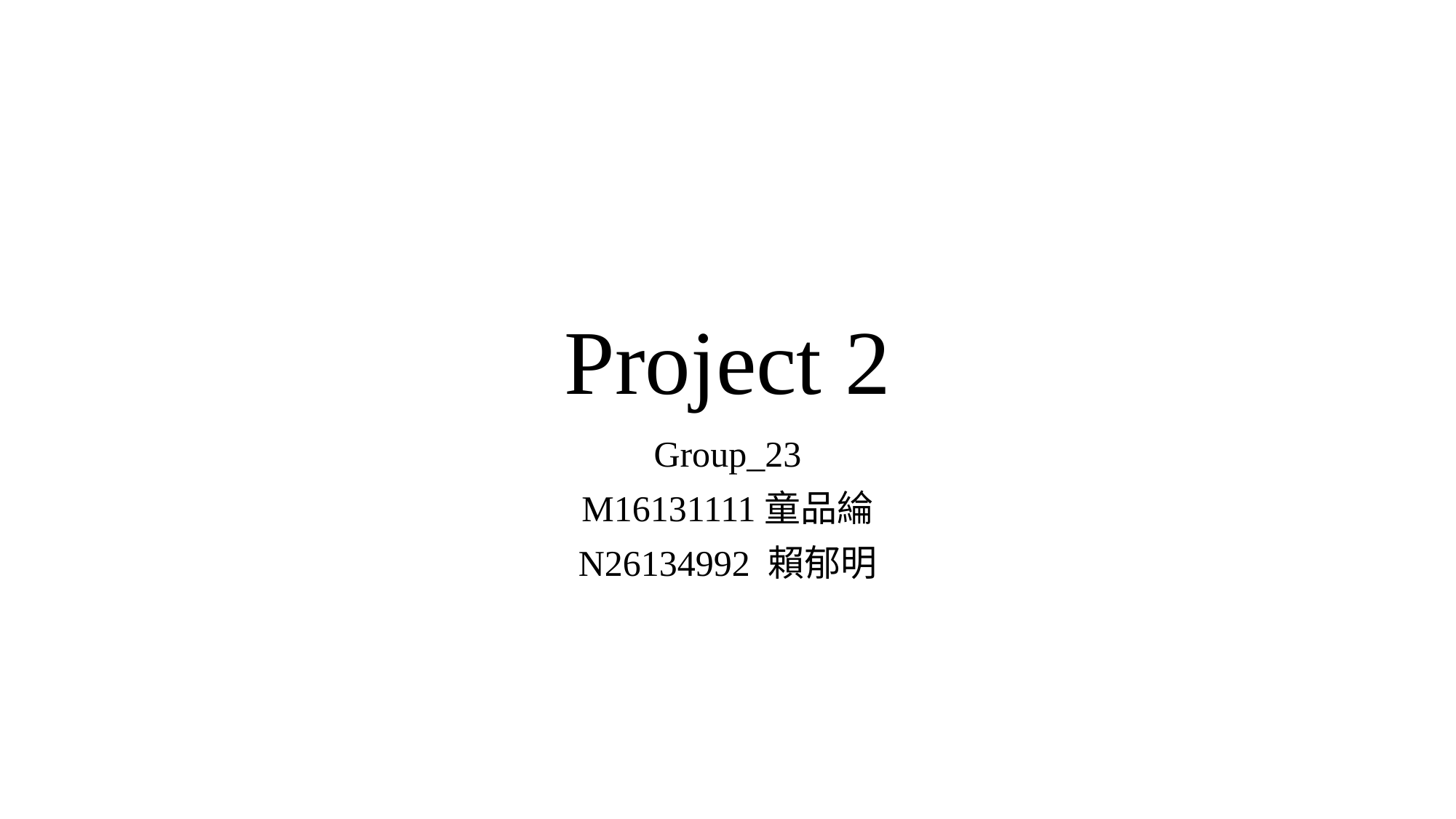

# Project 2
Group_23
M16131111童品綸
N26134992 賴郁明